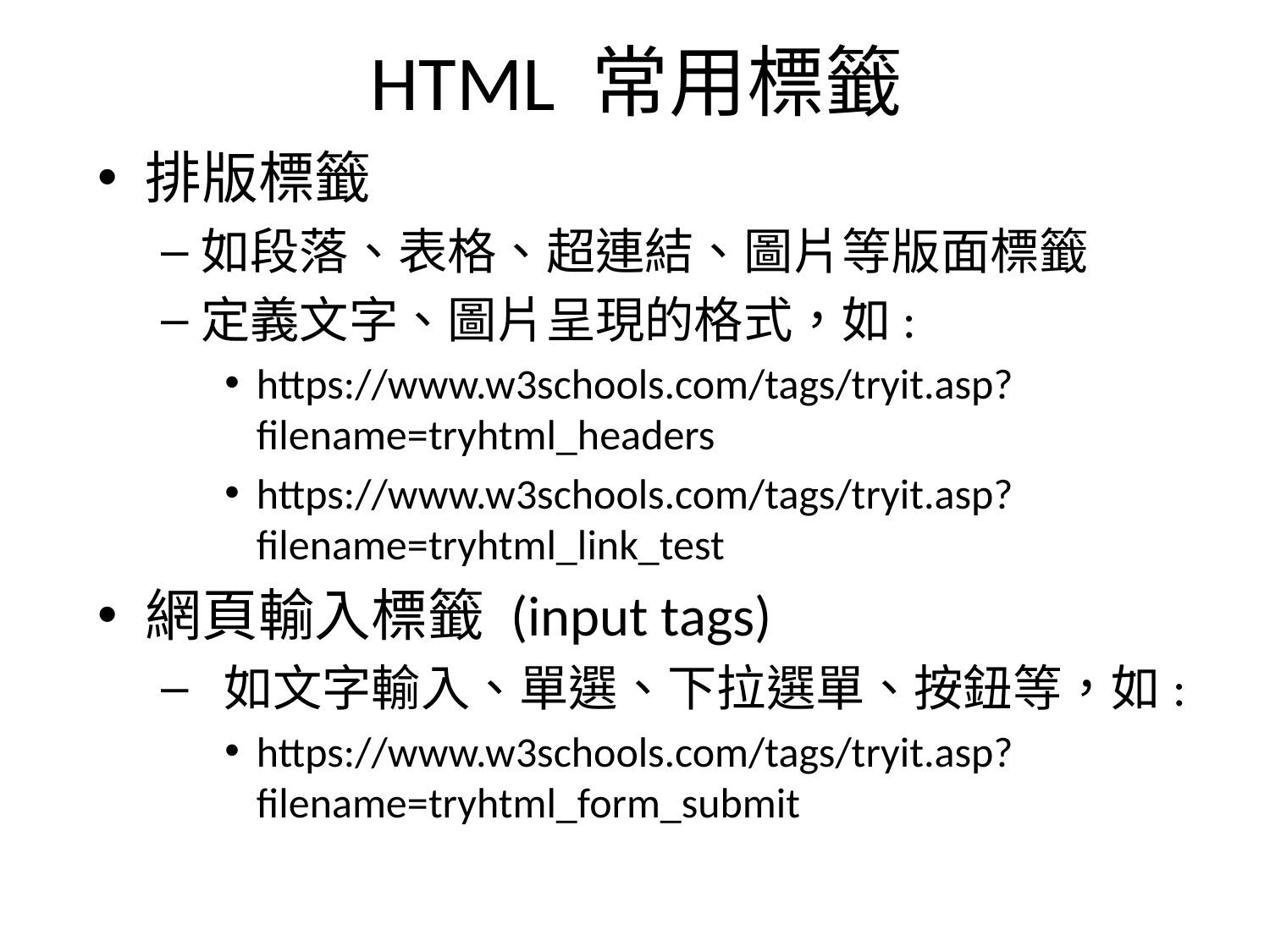

# HTML 常用標籤
排版標籤
如段落、表格、超連結、圖片等版面標籤
定義文字、圖片呈現的格式，如:
https://www.w3schools.com/tags/tryit.asp?filename=tryhtml_headers
https://www.w3schools.com/tags/tryit.asp?filename=tryhtml_link_test
網頁輸入標籤 (input tags)
 如文字輸入、單選、下拉選單、按鈕等，如:
https://www.w3schools.com/tags/tryit.asp?filename=tryhtml_form_submit